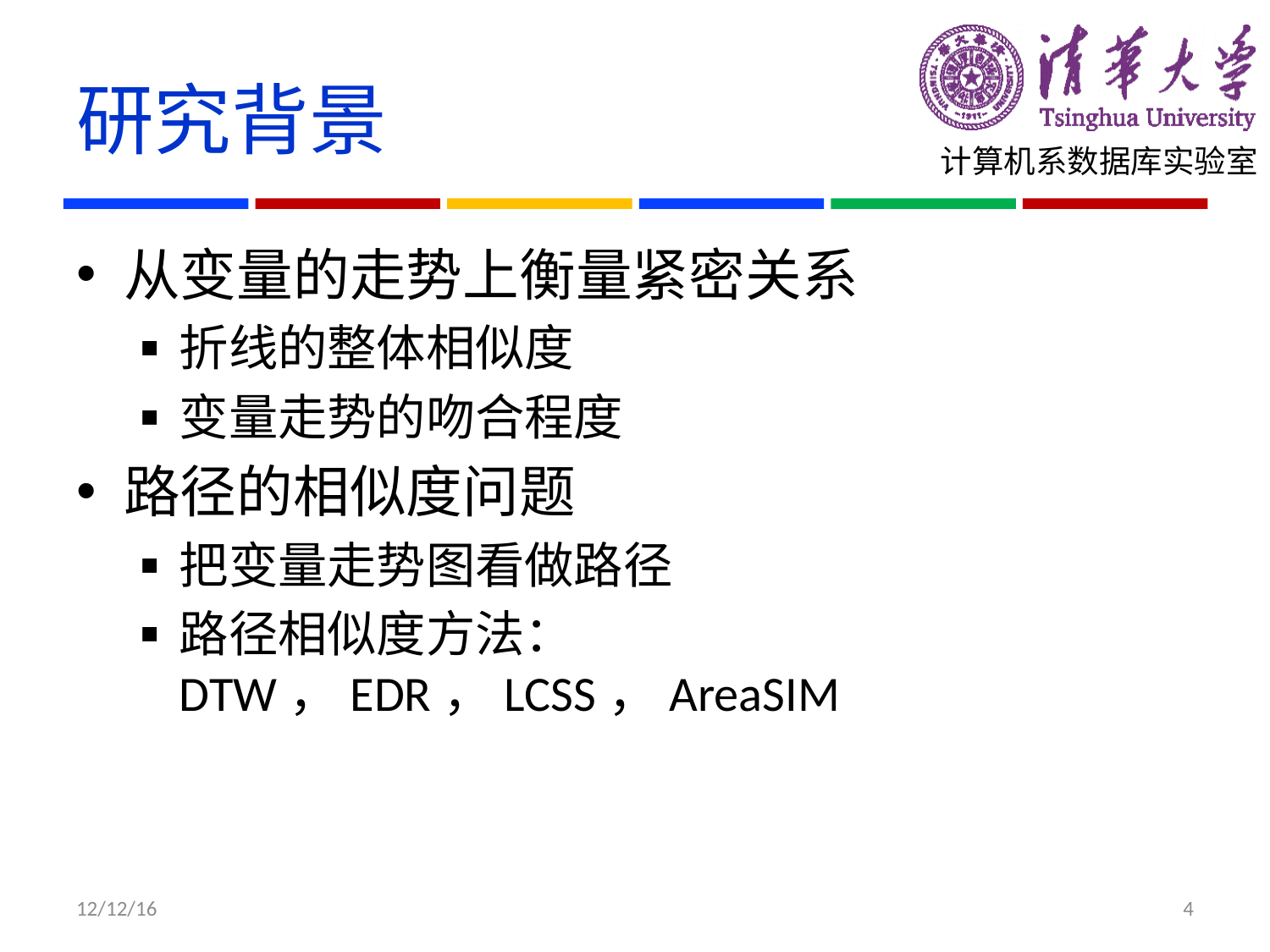

# 研究背景
从变量的走势上衡量紧密关系
折线的整体相似度
变量走势的吻合程度
路径的相似度问题
把变量走势图看做路径
路径相似度方法：DTW，EDR，LCSS，AreaSIM

12/12/16
4